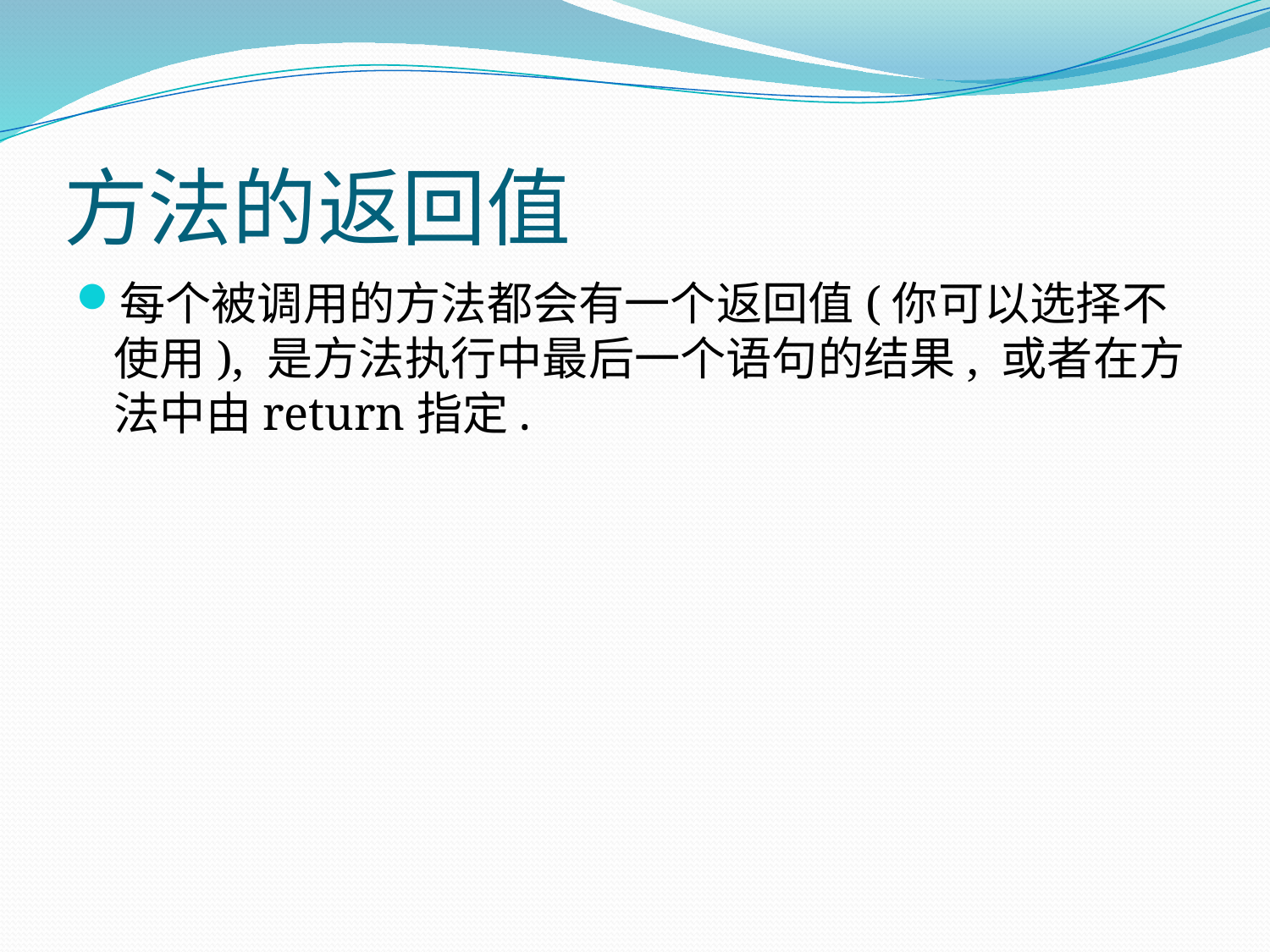

# 方法的返回值
每个被调用的方法都会有一个返回值(你可以选择不使用), 是方法执行中最后一个语句的结果, 或者在方法中由return指定.